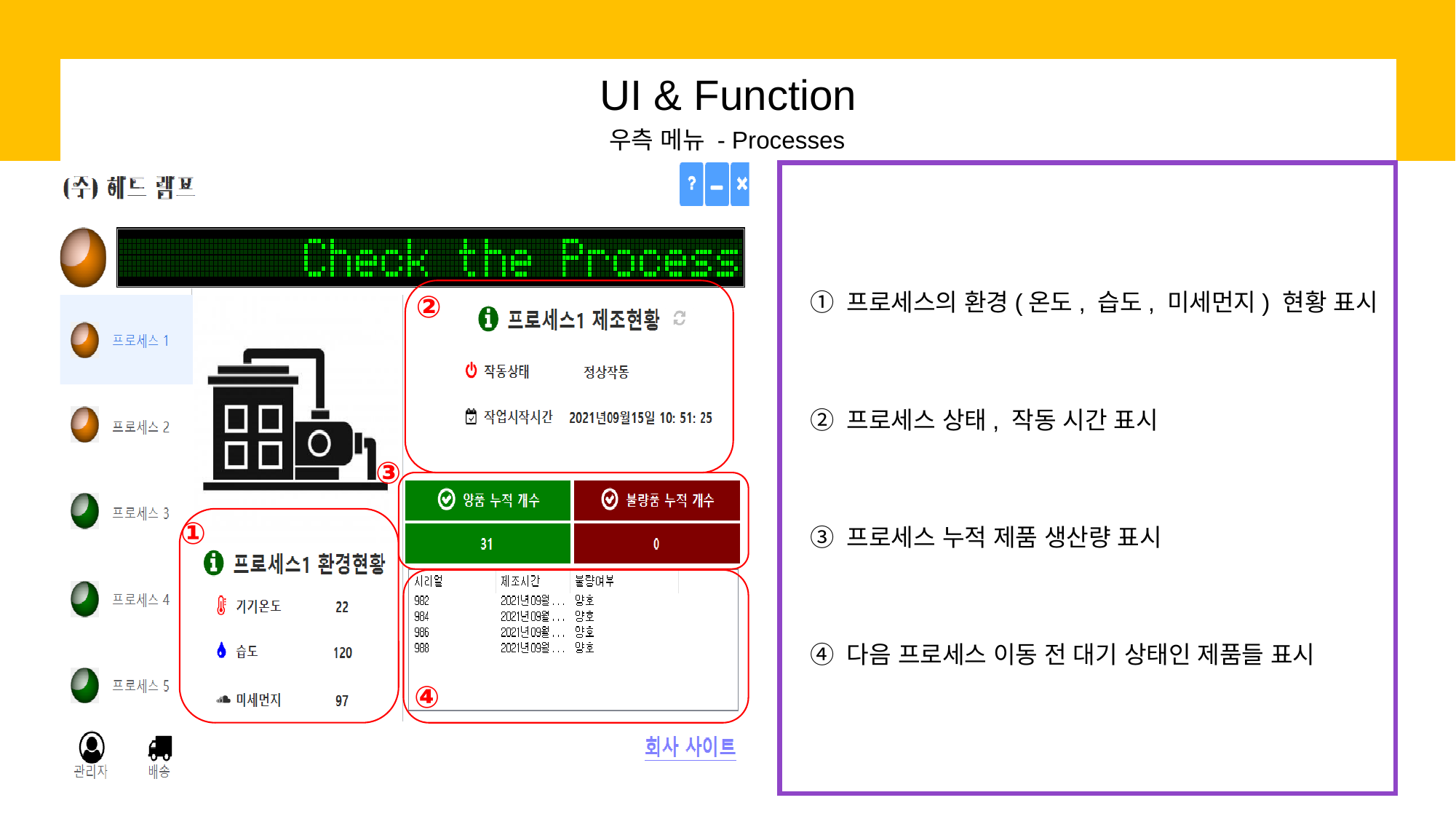

UI & Function
우측 메뉴 - Processes

① 프로세스의 환경(온도, 습도, 미세먼지) 현황 표시

② 프로세스 상태, 작동 시간 표시

③ 프로세스 누적 제품 생산량 표시

④ 다음 프로세스 이동 전 대기 상태인 제품들 표시

②
③

①

④